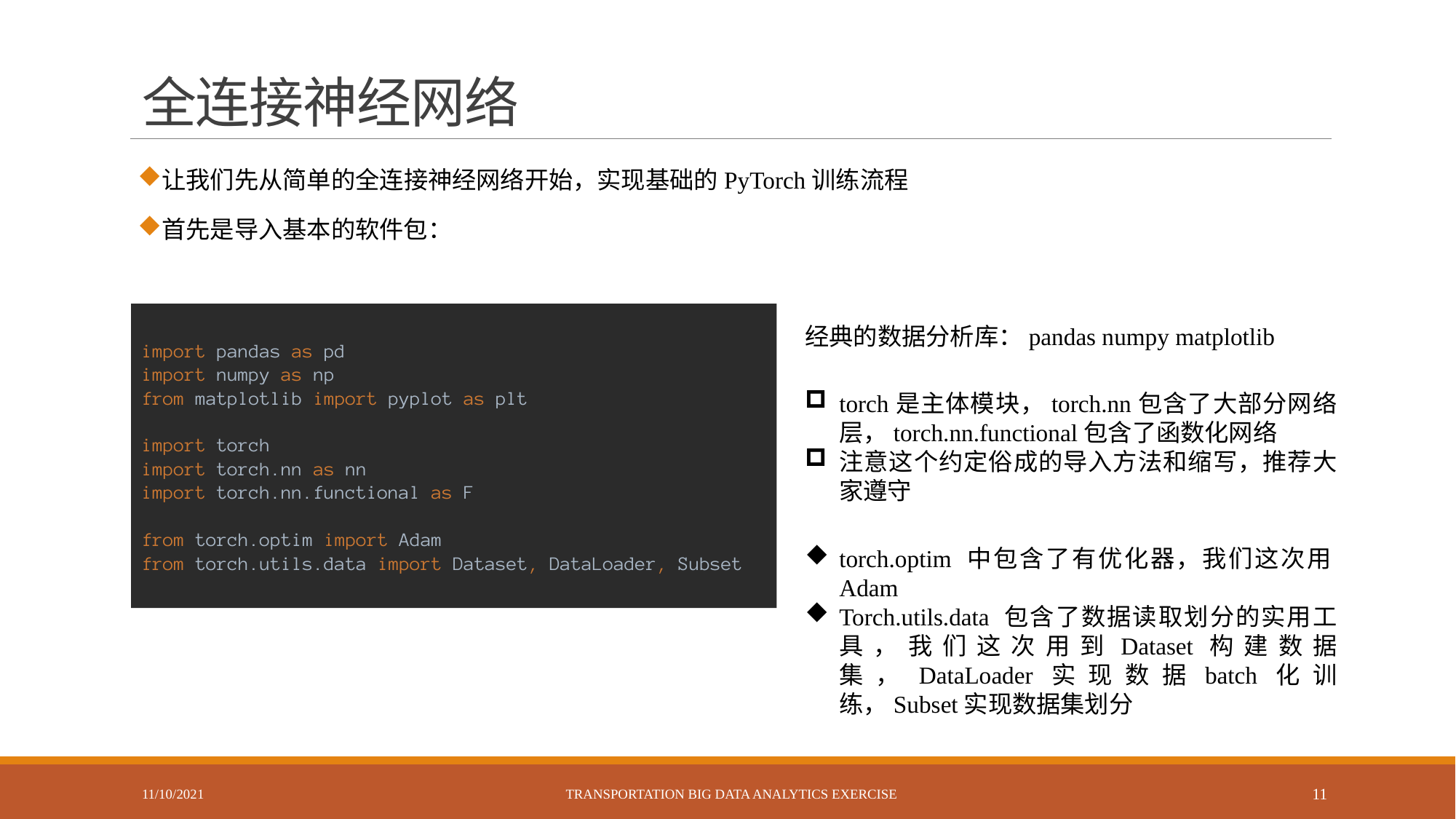

# 全连接神经网络
让我们先从简单的全连接神经网络开始，实现基础的PyTorch训练流程
首先是导入基本的软件包：

import pandas as pd
import numpy as np
from matplotlib import pyplot as plt
import torch
import torch.nn as nn
import torch.nn.functional as F
from torch.optim import Adam
from torch.utils.data import Dataset, DataLoader, Subset
经典的数据分析库：pandas numpy matplotlib
torch是主体模块，torch.nn包含了大部分网络层，torch.nn.functional包含了函数化网络
注意这个约定俗成的导入方法和缩写，推荐大家遵守
torch.optim 中包含了有优化器，我们这次用Adam
Torch.utils.data 包含了数据读取划分的实用工具，我们这次用到Dataset构建数据集，DataLoader实现数据batch化训练，Subset实现数据集划分
11/10/2021
Transportation Big Data Analytics eXERCISE
11